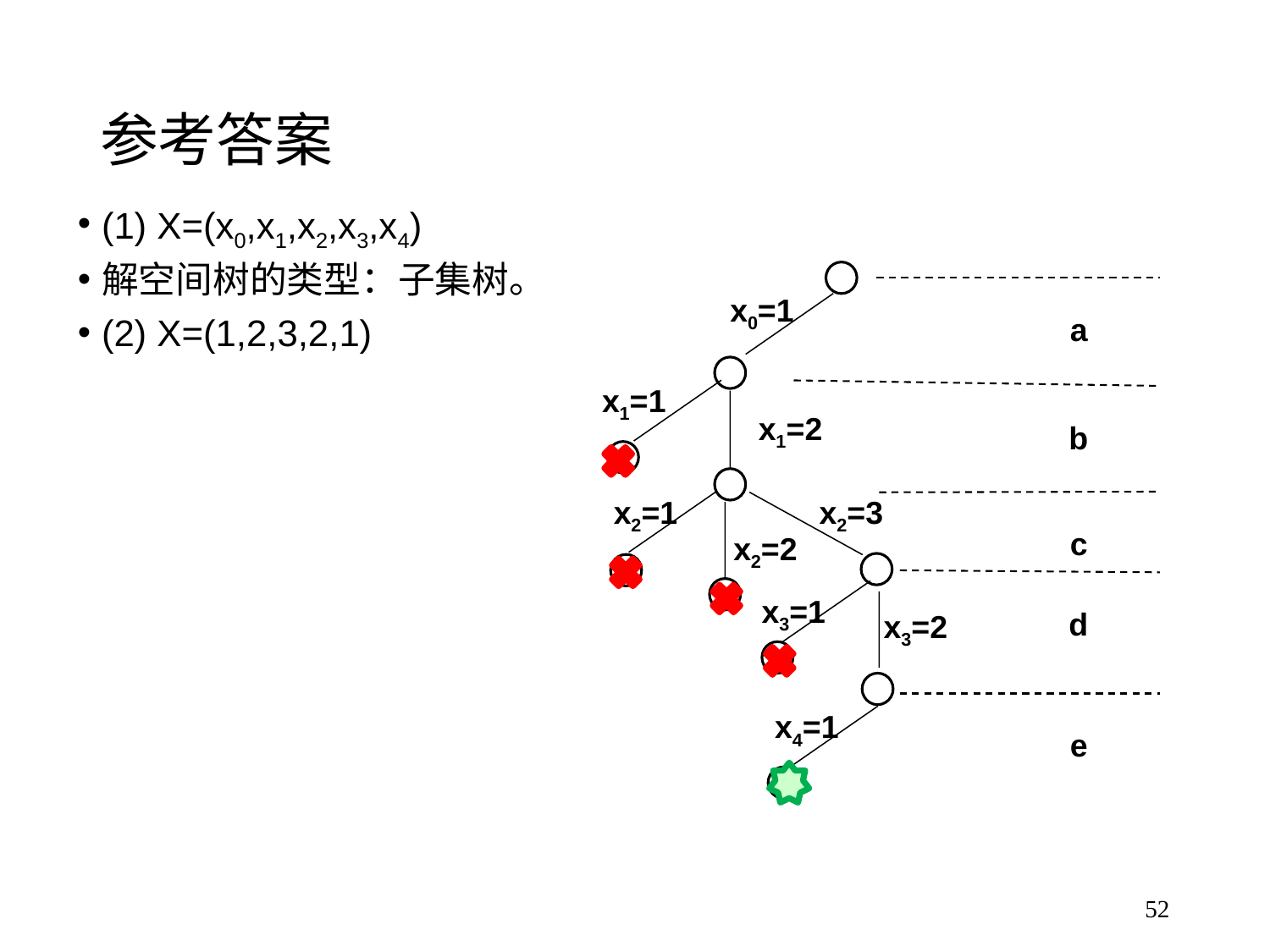

# 参考答案
(1) X=(x0,x1,x2,x3,x4)
解空间树的类型：子集树。
(2) X=(1,2,3,2,1)

x0=1

x1=1

x1=2

x2=1

x2=3

x2=2

x3=1
x3=2

x4=1

a
b

c

d

e

52